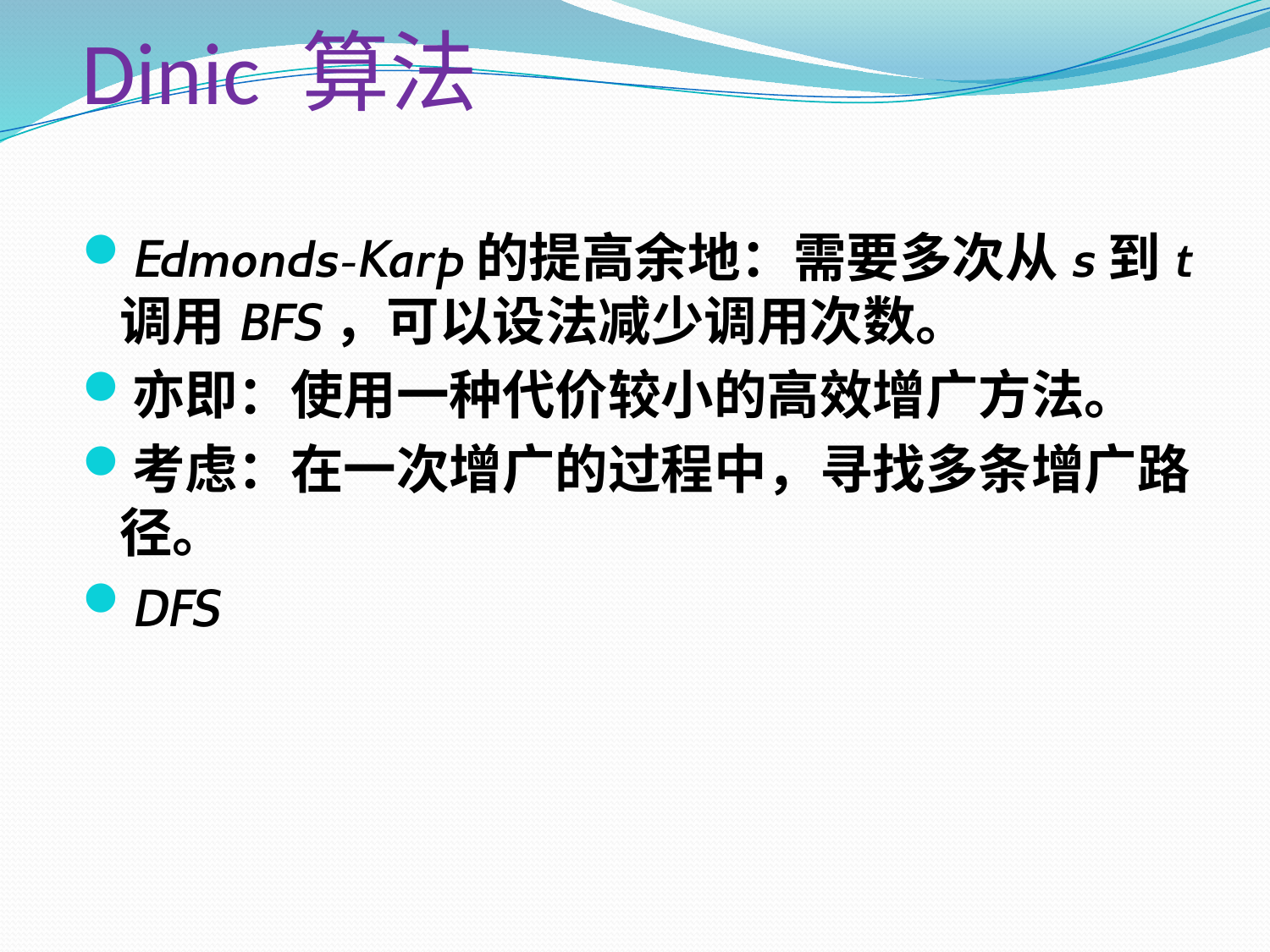

Dinic 算法
Edmonds-Karp的提高余地：需要多次从s到t调用BFS，可以设法减少调用次数。
亦即：使用一种代价较小的高效增广方法。
考虑：在一次增广的过程中，寻找多条增广路径。
DFS